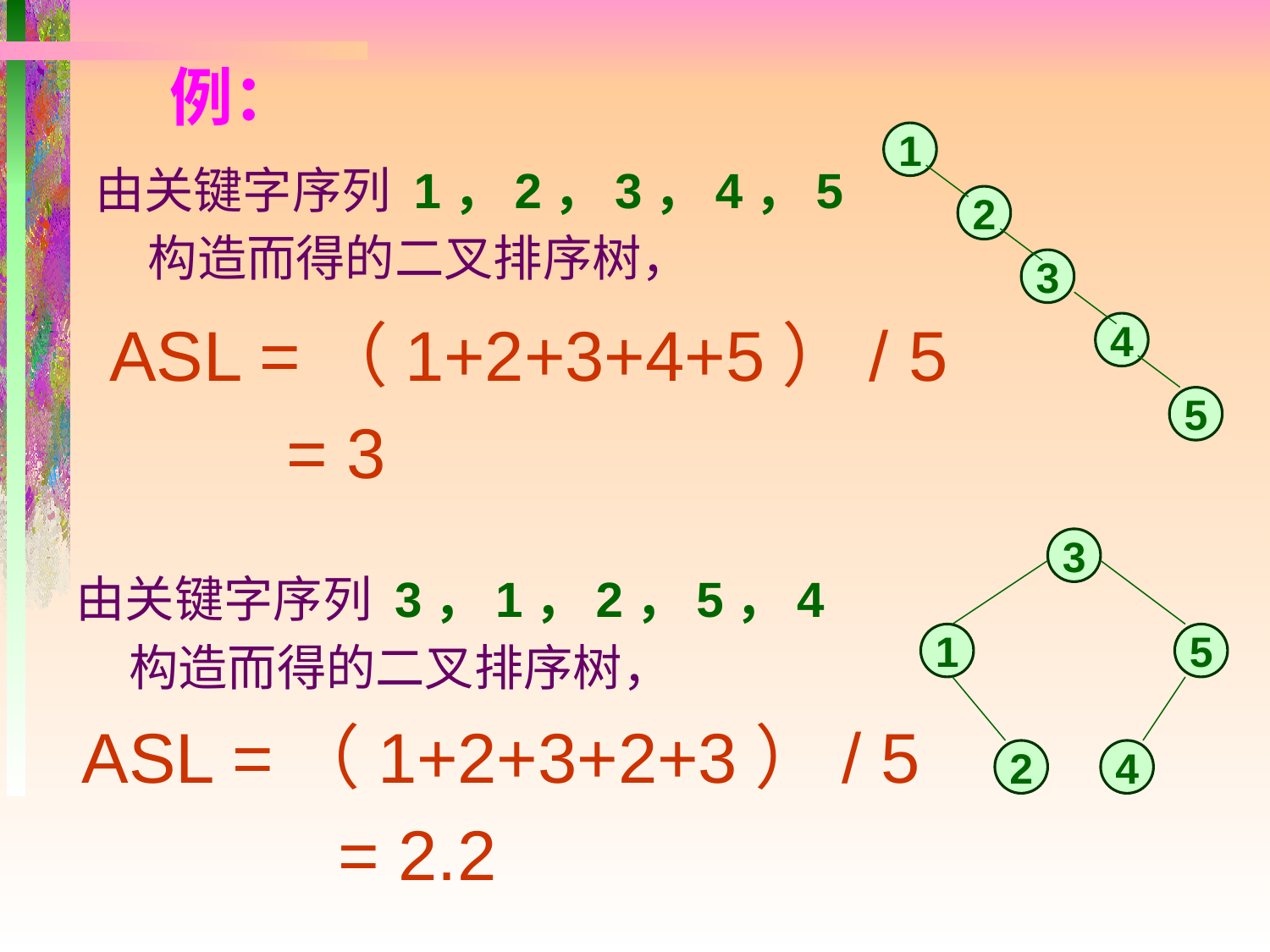

例：
1
由关键字序列 1，2，3，4，5
   构造而得的二叉排序树，

2

3

ASL =（1+2+3+4+5）/ 5
         = 3
4

5
3
由关键字序列 3，1，2，5，4
   构造而得的二叉排序树，

1
5

ASL =（1+2+3+2+3）/ 5
             = 2.2
2
4